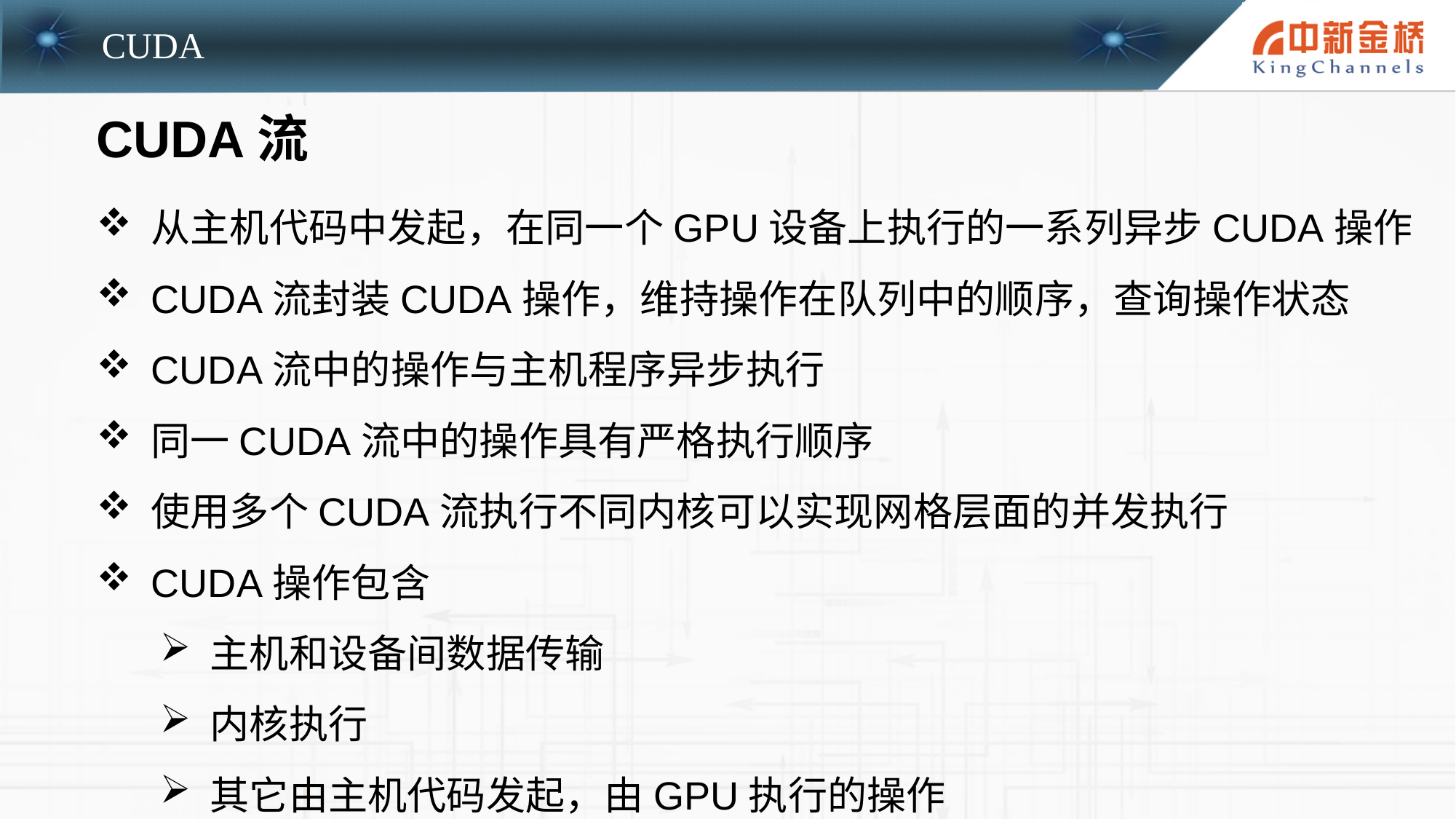

CUDA流
从主机代码中发起，在同一个GPU设备上执行的一系列异步CUDA操作
CUDA流封装CUDA操作，维持操作在队列中的顺序，查询操作状态
CUDA流中的操作与主机程序异步执行
同一CUDA流中的操作具有严格执行顺序
使用多个CUDA流执行不同内核可以实现网格层面的并发执行
CUDA操作包含
 主机和设备间数据传输
 内核执行
 其它由主机代码发起，由GPU执行的操作